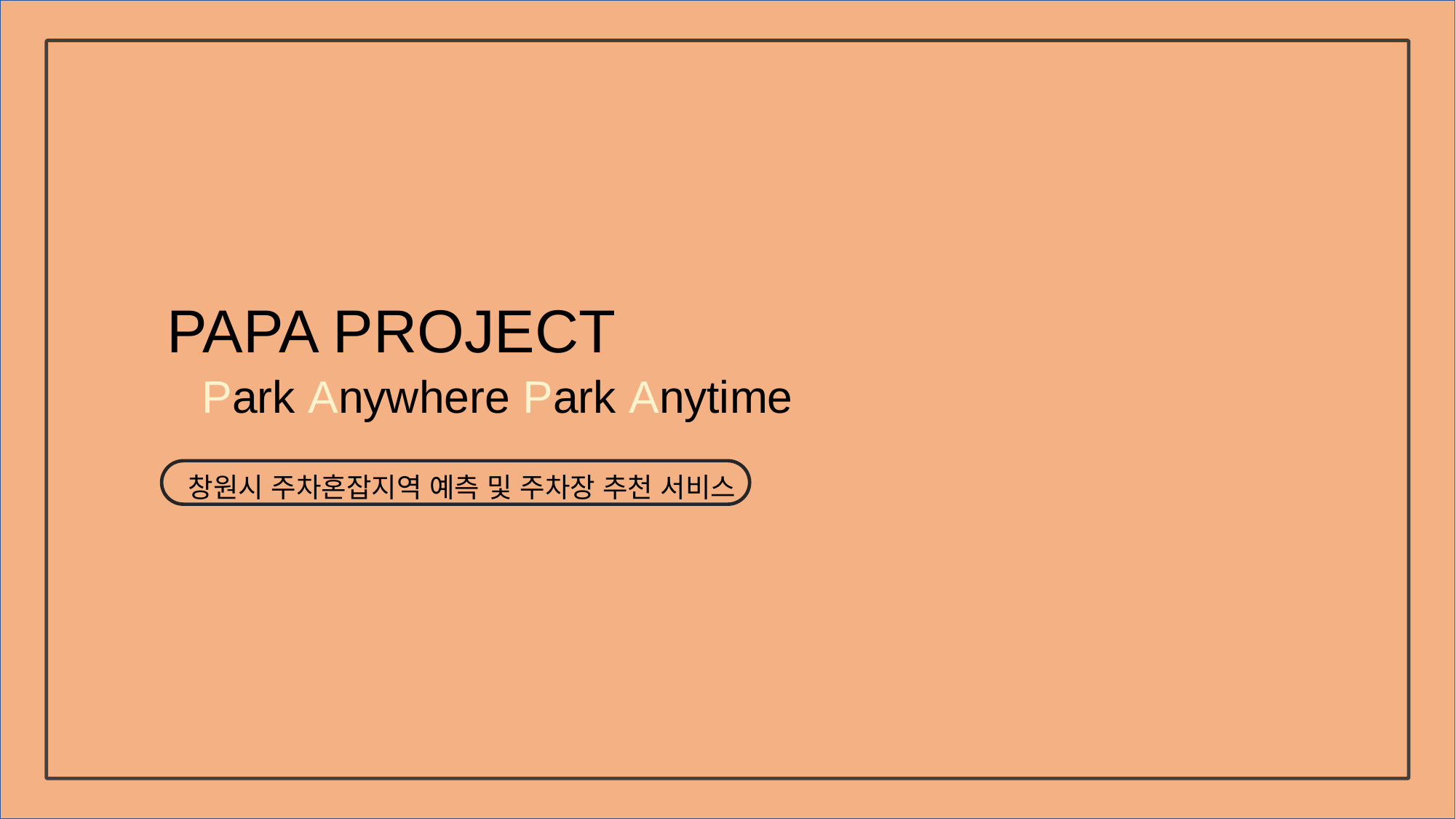

PAPA PROJECT
Park Anywhere Park Anytime
창원시 주차혼잡지역 예측 및 주차장 추천 서비스